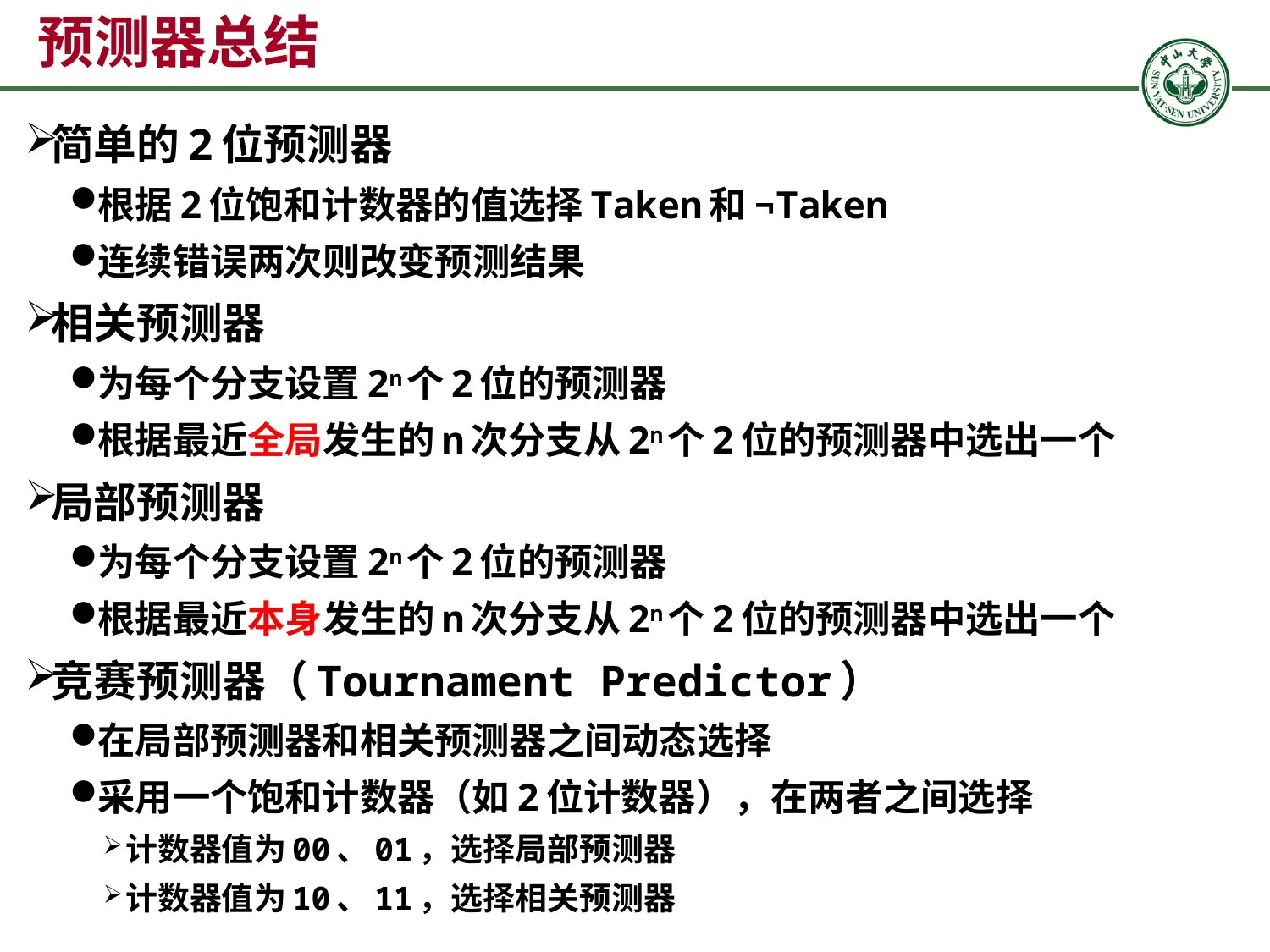

# 预测器总结
简单的2位预测器
根据2位饱和计数器的值选择Taken和¬Taken
连续错误两次则改变预测结果
相关预测器
为每个分支设置2n个2位的预测器
根据最近全局发生的n次分支从2n个2位的预测器中选出一个
局部预测器
为每个分支设置2n个2位的预测器
根据最近本身发生的n次分支从2n个2位的预测器中选出一个
竞赛预测器（Tournament Predictor）
在局部预测器和相关预测器之间动态选择
采用一个饱和计数器（如2位计数器），在两者之间选择
计数器值为00、01，选择局部预测器
计数器值为10、11，选择相关预测器